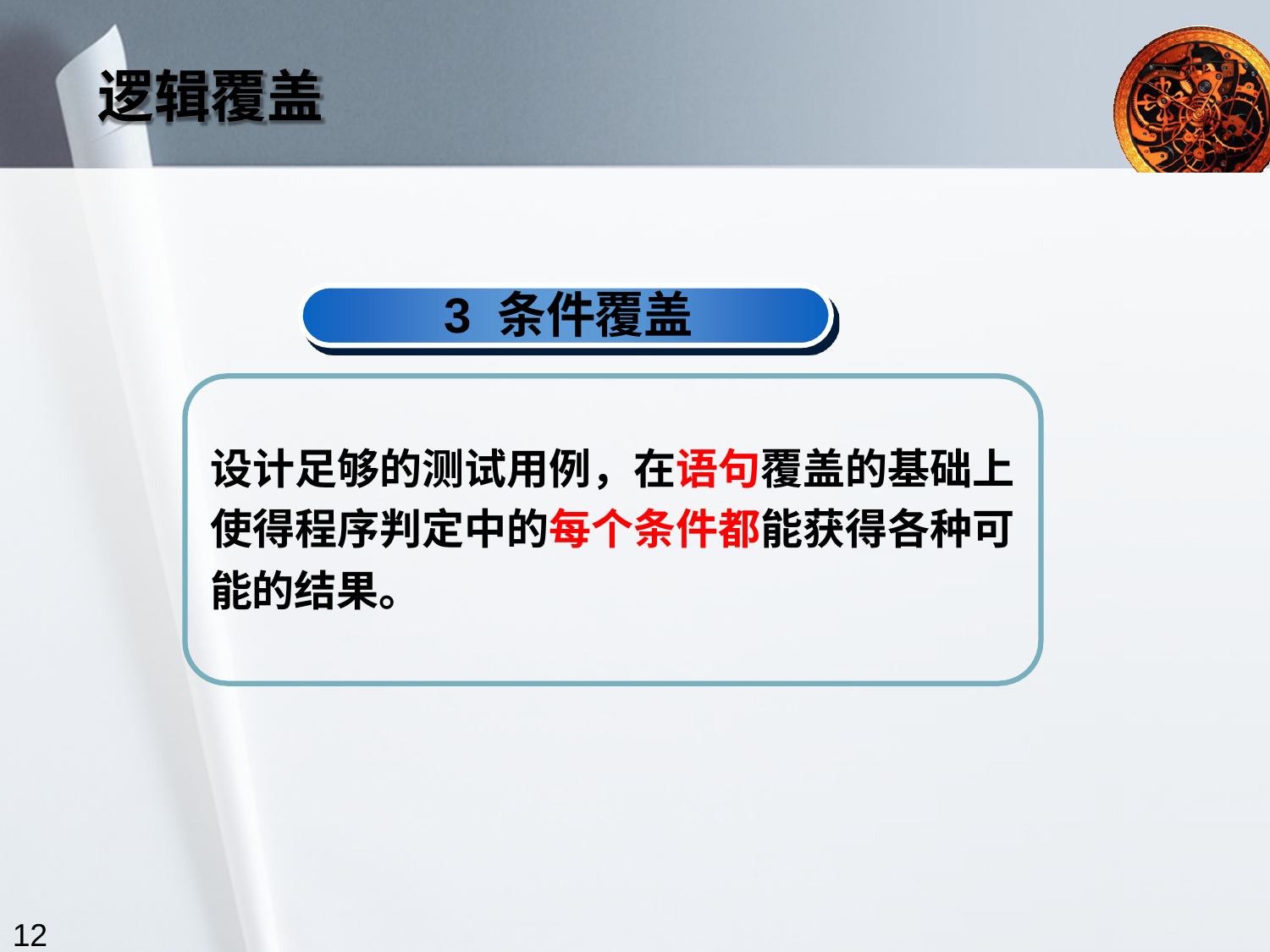

逻辑覆盖

3 条件覆盖

设计足够的测试用例，在语句覆盖的基础上 使得程序判定中的每个条件都能获得各种可 能的结果。

12